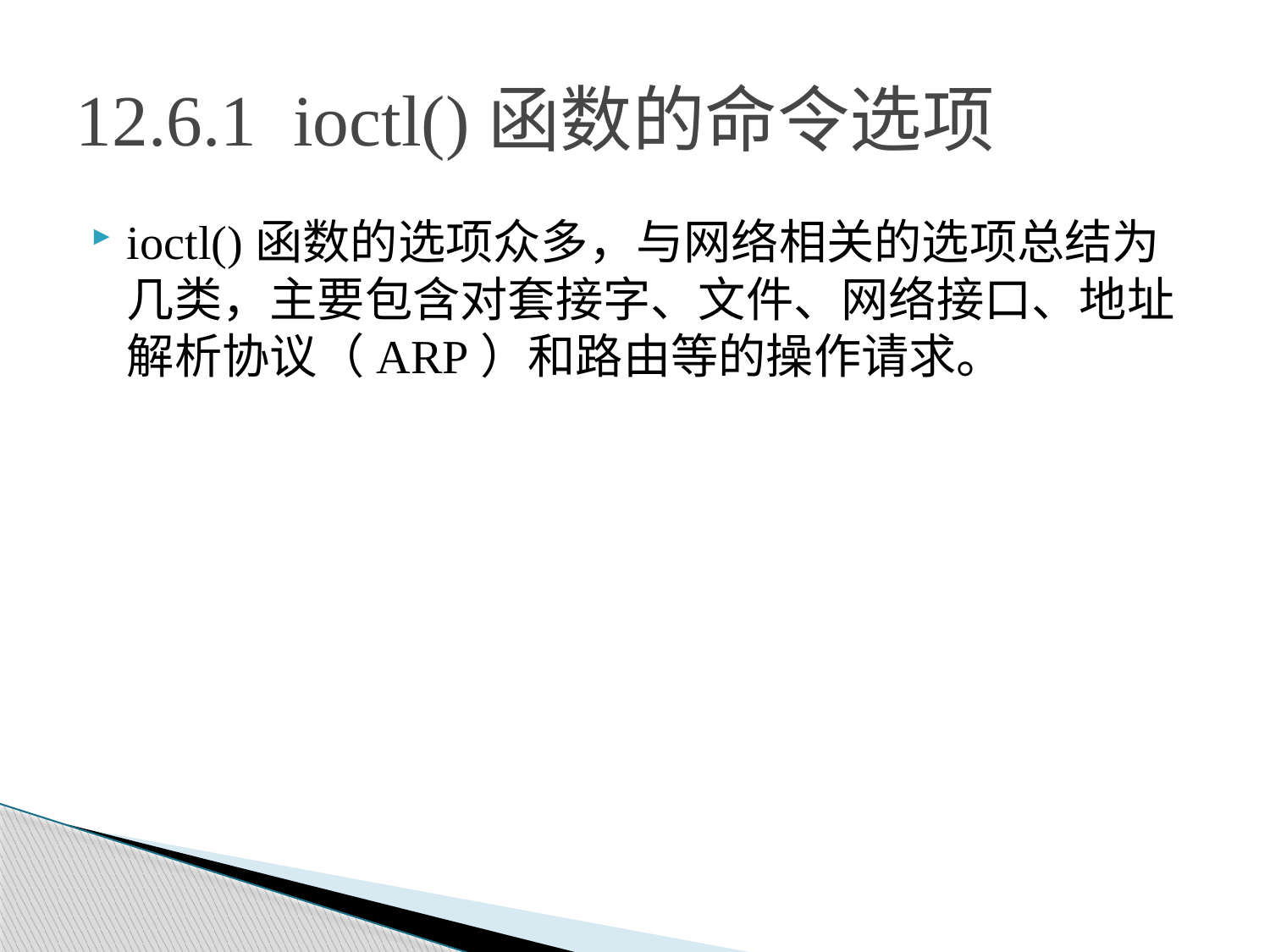

# 12.6.1  ioctl()函数的命令选项
ioctl()函数的选项众多，与网络相关的选项总结为几类，主要包含对套接字、文件、网络接口、地址解析协议（ARP）和路由等的操作请求。